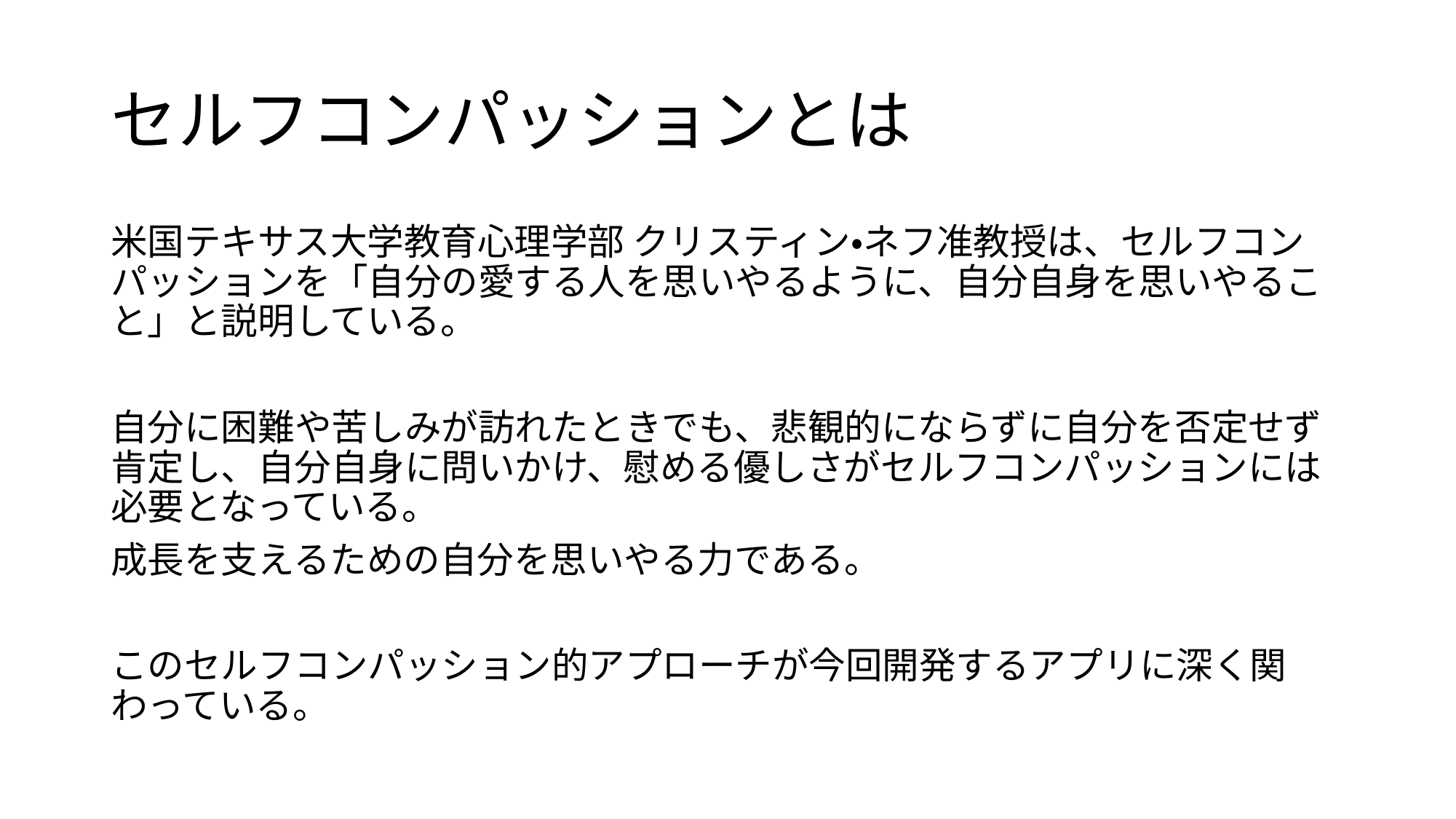

# セルフコンパッションとは
米国テキサス大学教育心理学部 クリスティン・ネフ准教授は、セルフコンパッションを「自分の愛する人を思いやるように、自分自身を思いやること」と説明している。

自分に困難や苦しみが訪れたときでも、悲観的にならずに自分を否定せず肯定し、自分自身に問いかけ、慰める優しさがセルフコンパッションには必要となっている。
成長を支えるための自分を思いやる力である。

このセルフコンパッション的アプローチが今回開発するアプリに深く関わっている。